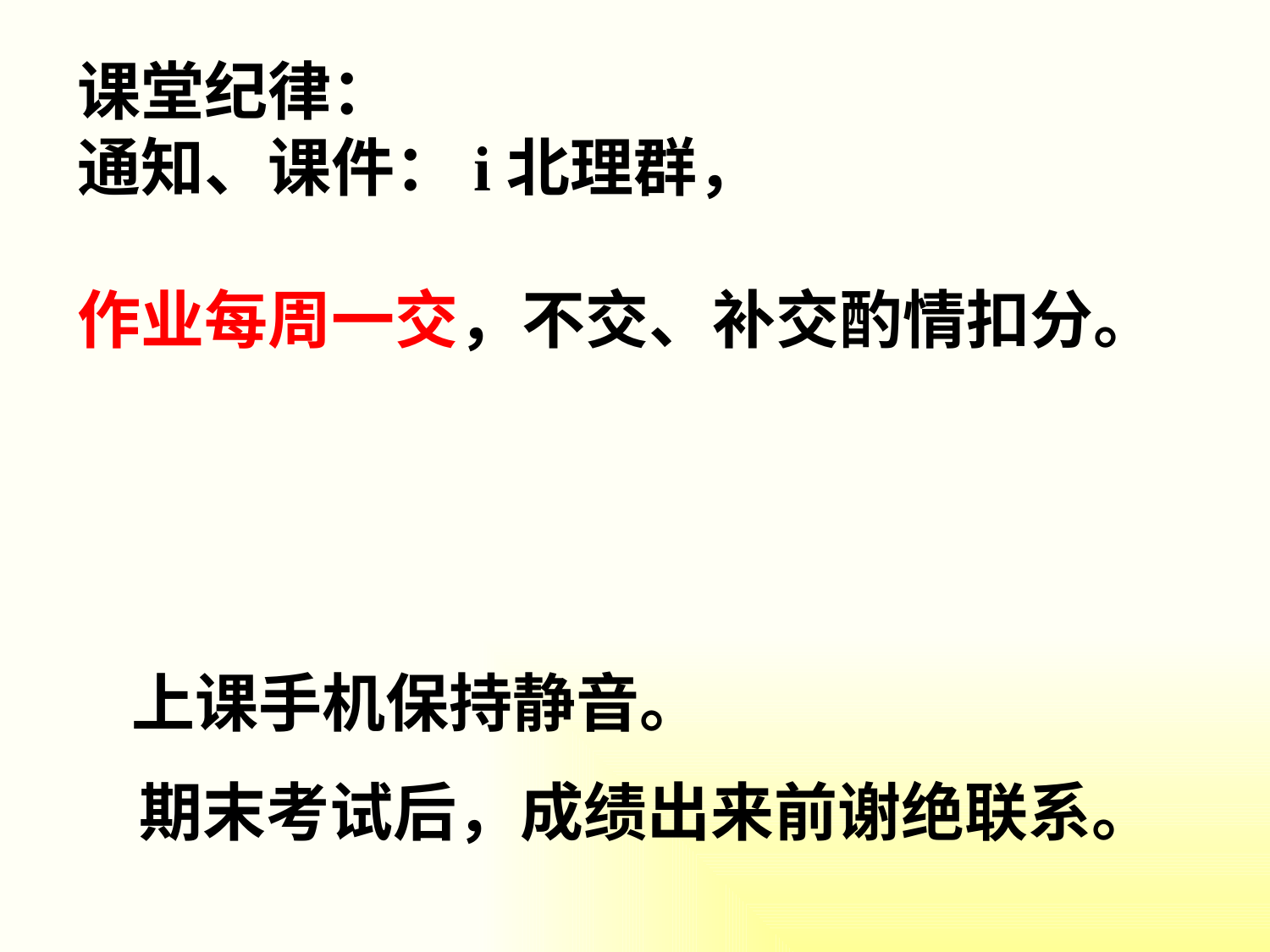

课堂纪律：
通知、课件：i北理群，

作业每周一交，不交、补交酌情扣分。
上课手机保持静音。
期末考试后，成绩出来前谢绝联系。